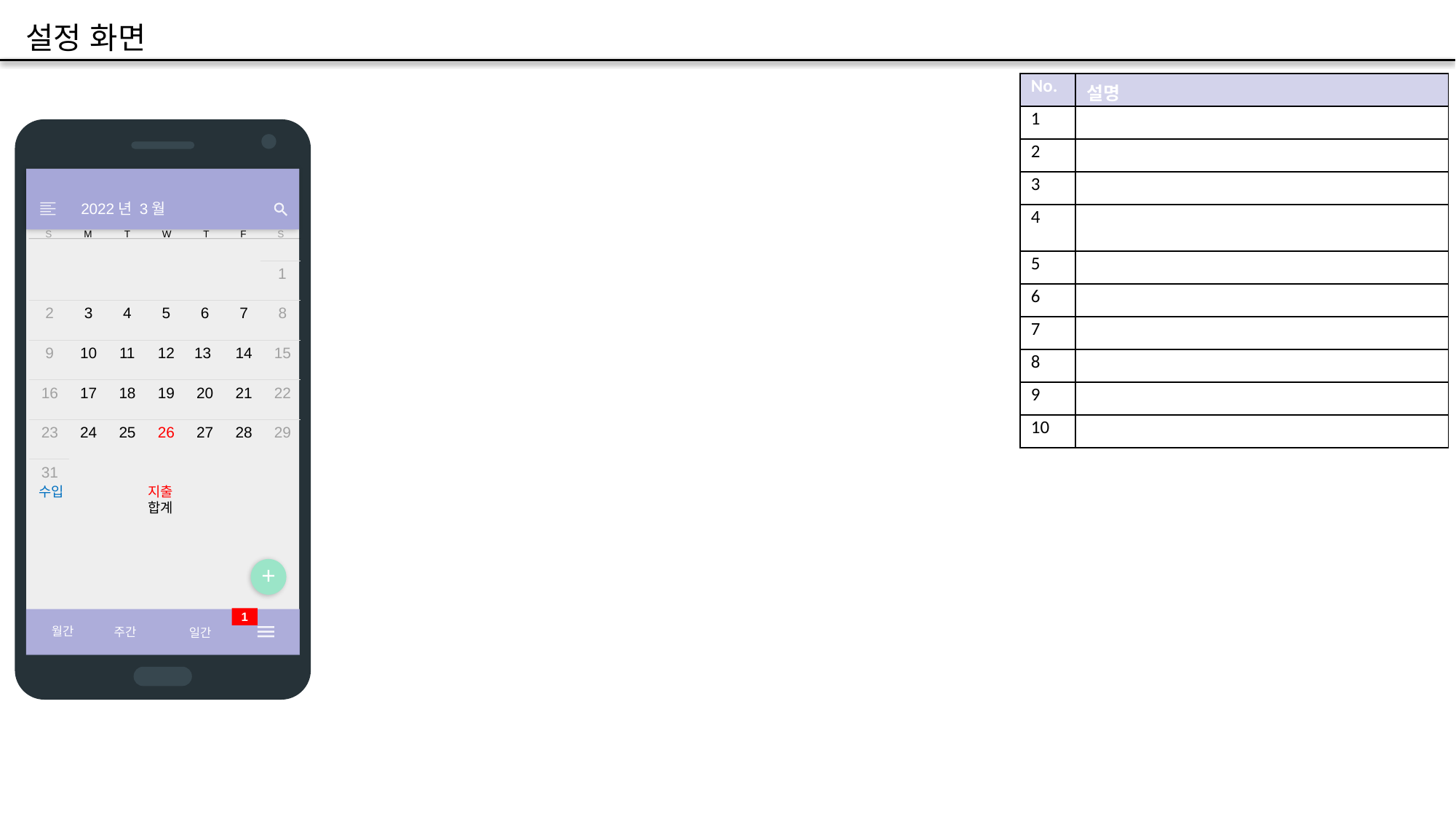

설정 화면
| No. | 설명 |
| --- | --- |
| 1 |  |
| 2 |  |
| 3 |  |
| 4 |  |
| 5 |  |
| 6 |  |
| 7 |  |
| 8 |  |
| 9 |  |
| 10 |  |

2022년 3월

S
M
T
W
T
F
S
1
2
3
4
5
6
7
8
9
10
11
12
14
15
16
17
18
19
20
21
22
26
23
24
25
27
28
29
31

13
수입	지출
	합계
+
1

월간
주간
일간